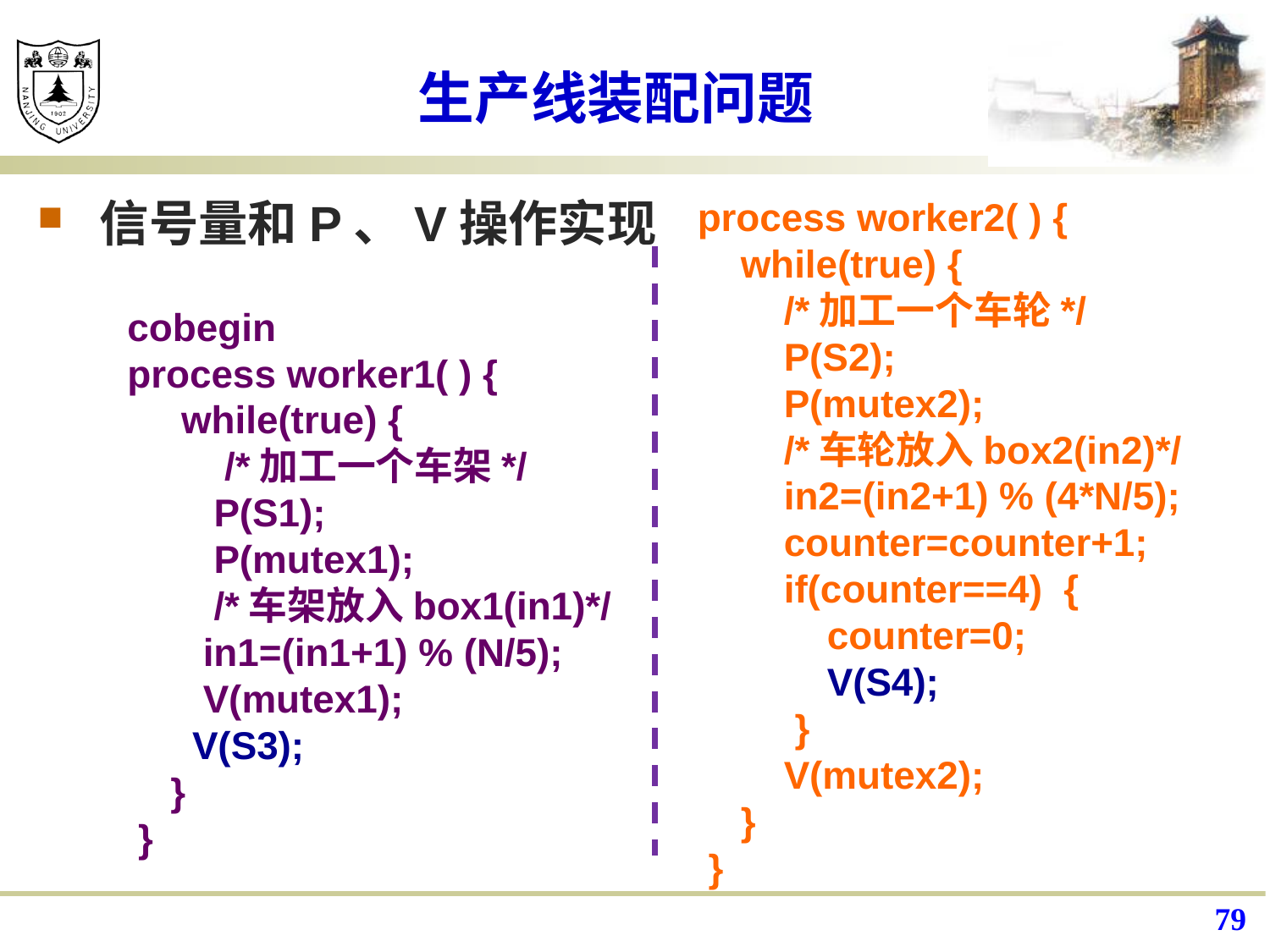

# 生产线装配问题
信号量和P、V操作实现
process worker2( ) {
    while(true) {
        /*加工一个车轮*/
        P(S2);
        P(mutex2);
        /*车轮放入box2(in2)*/
        in2=(in2+1) % (4*N/5);
        counter=counter+1;
        if(counter==4)  {
            counter=0;
            V(S4);
         }
        V(mutex2);
    }
 }
cobegin
process worker1( ) {
     while(true) {
         /*加工一个车架*/
        P(S1);
        P(mutex1);
        /*车架放入box1(in1)*/
       in1=(in1+1) % (N/5);
       V(mutex1);
      V(S3);
    }
 }
79